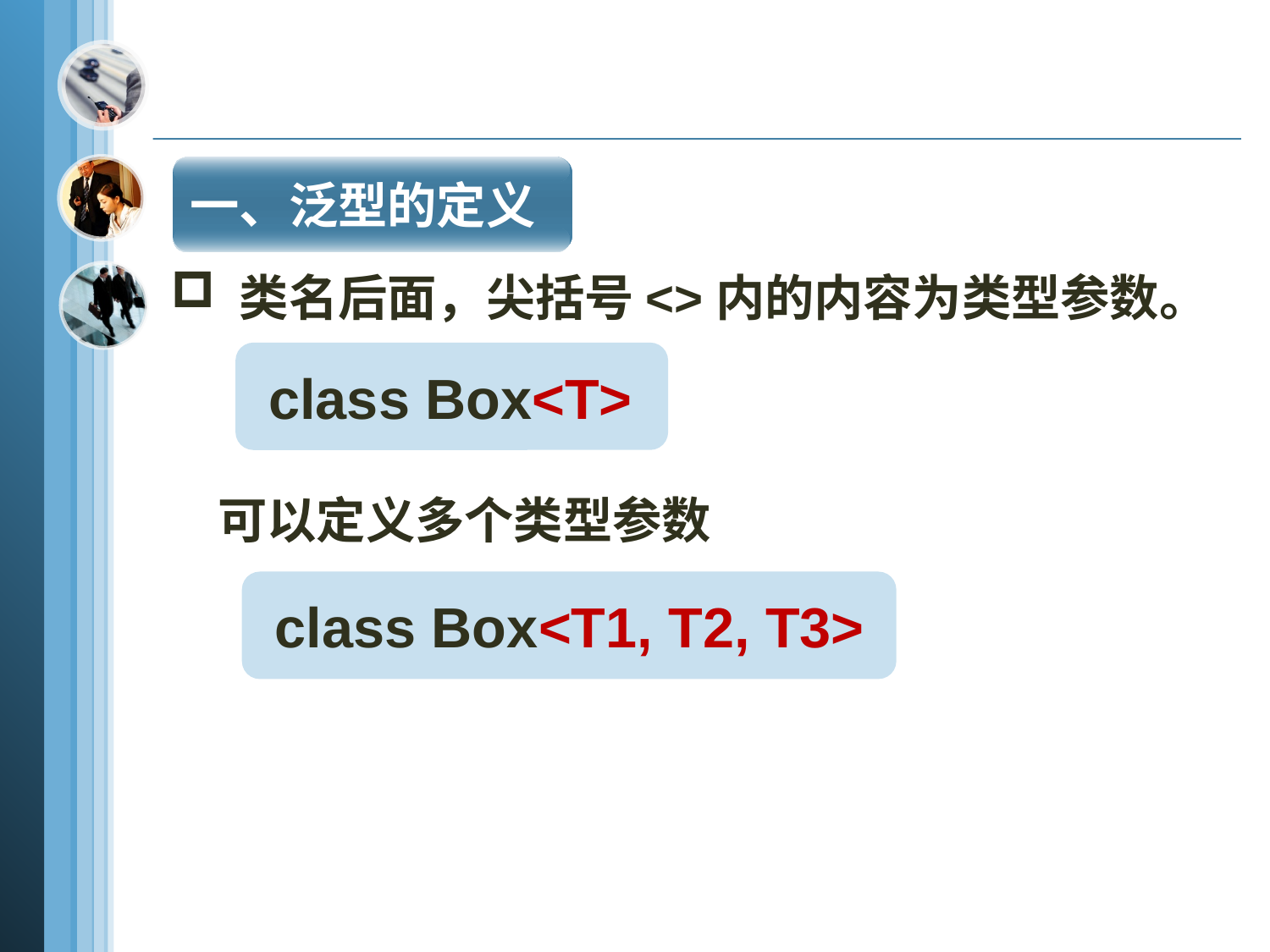

一、泛型的定义

 类名后面，尖括号<>内的内容为类型参数。
 class Box<T>
可以定义多个类型参数
 class Box<T1, T2, T3>